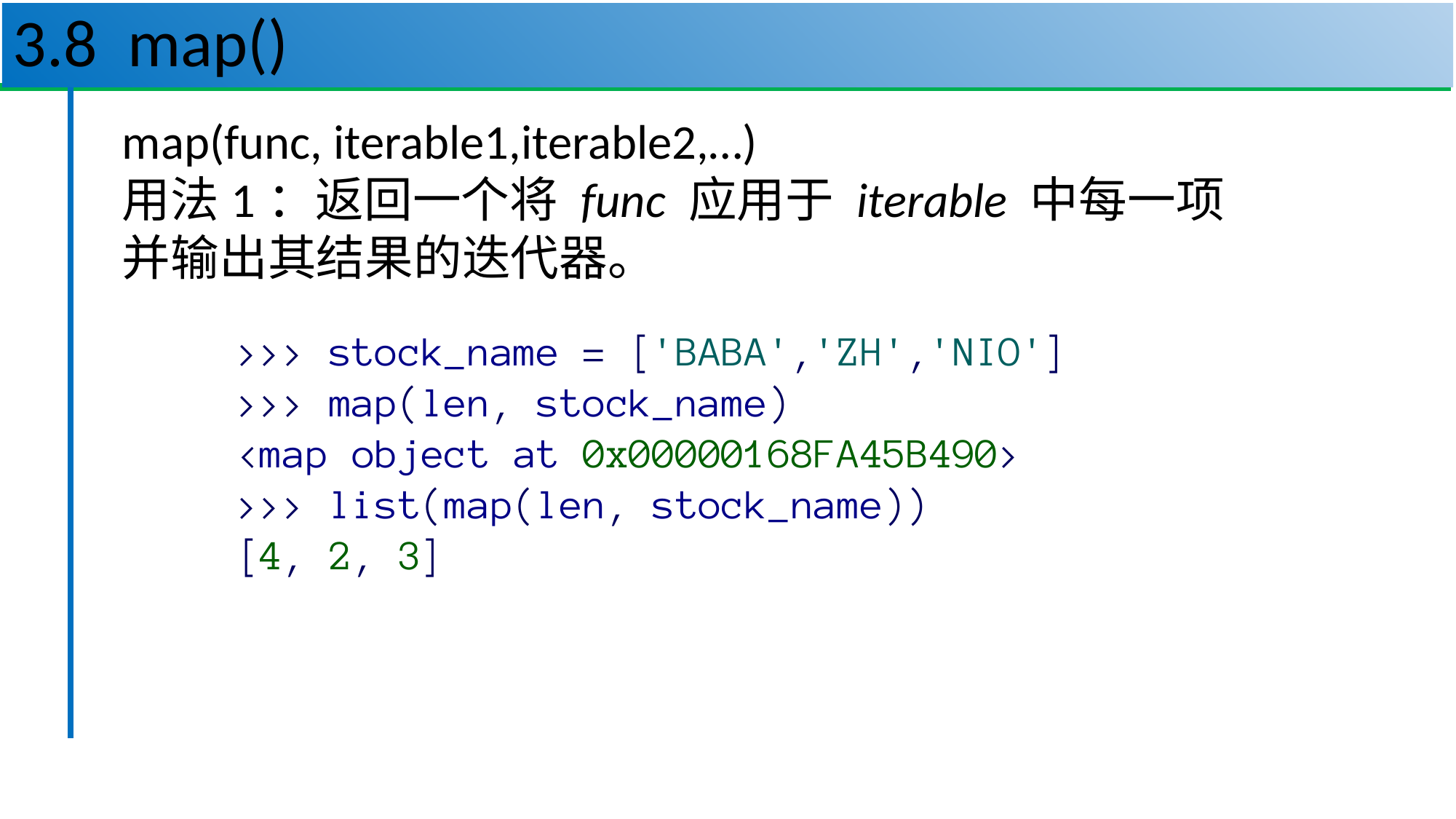

# 3.8  map()
37
map(func, iterable1,iterable2,…)
用法1：返回一个将 func 应用于 iterable 中每一项并输出其结果的迭代器。
>>> stock_name = ['BABA','ZH','NIO']
>>> map(len, stock_name)
<map object at 0x00000168FA45B490>
>>> list(map(len, stock_name))
[4, 2, 3]